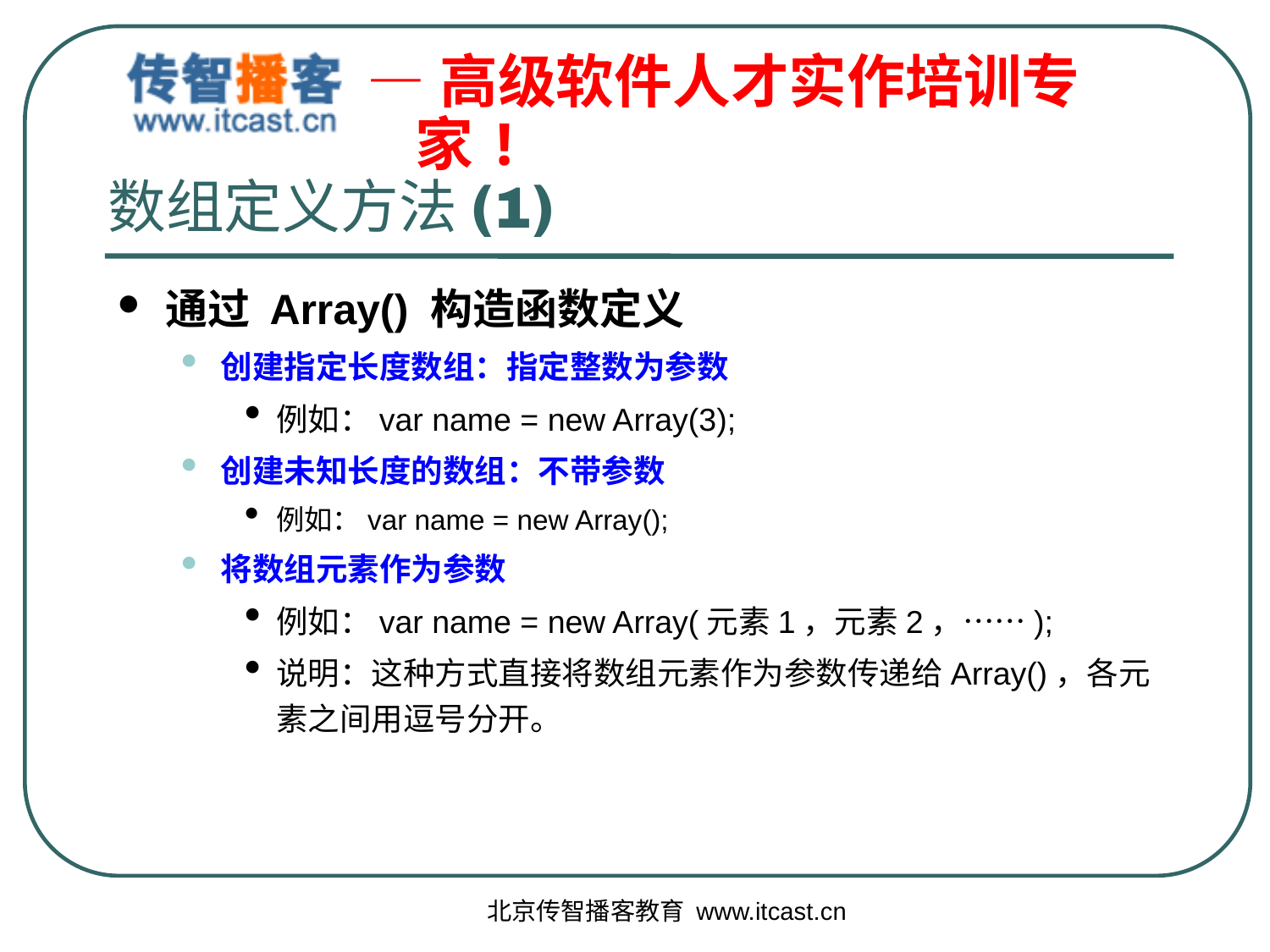

# 数组定义方法(1)
通过 Array() 构造函数定义
创建指定长度数组：指定整数为参数
例如：var name = new Array(3);
创建未知长度的数组：不带参数
例如：var name = new Array();
将数组元素作为参数
例如：var name = new Array(元素1，元素2，……);
说明：这种方式直接将数组元素作为参数传递给Array()，各元素之间用逗号分开。